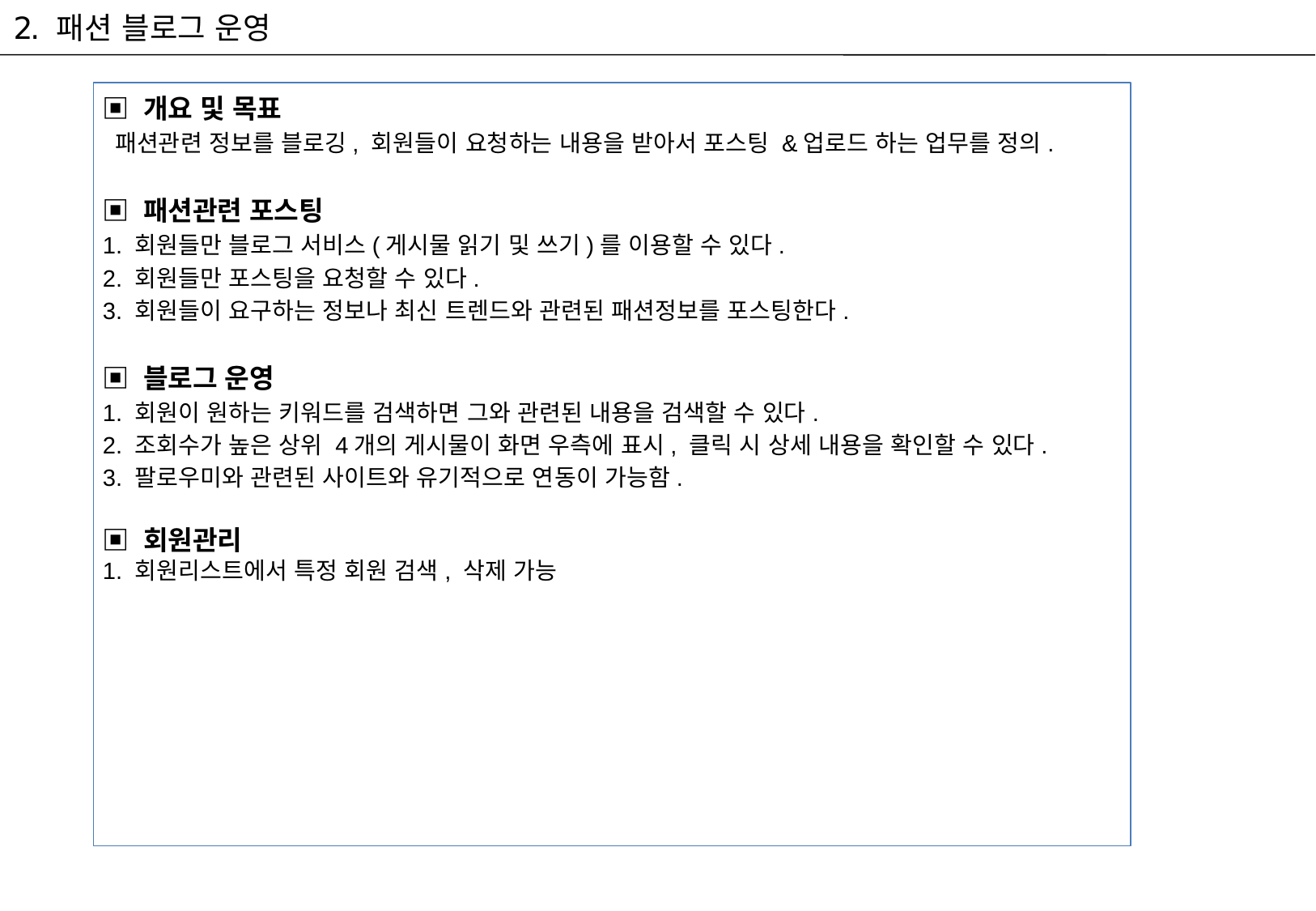

2. 패션 블로그 운영
▣ 개요 및 목표
 패션관련 정보를 블로깅, 회원들이 요청하는 내용을 받아서 포스팅 &업로드 하는 업무를 정의.

▣ 패션관련 포스팅
1. 회원들만 블로그 서비스(게시물 읽기 및 쓰기)를 이용할 수 있다.
2. 회원들만 포스팅을 요청할 수 있다.
3. 회원들이 요구하는 정보나 최신 트렌드와 관련된 패션정보를 포스팅한다.

▣ 블로그 운영
1. 회원이 원하는 키워드를 검색하면 그와 관련된 내용을 검색할 수 있다.
2. 조회수가 높은 상위 4개의 게시물이 화면 우측에 표시, 클릭 시 상세 내용을 확인할 수 있다.
3. 팔로우미와 관련된 사이트와 유기적으로 연동이 가능함.

▣ 회원관리
1. 회원리스트에서 특정 회원 검색, 삭제 가능